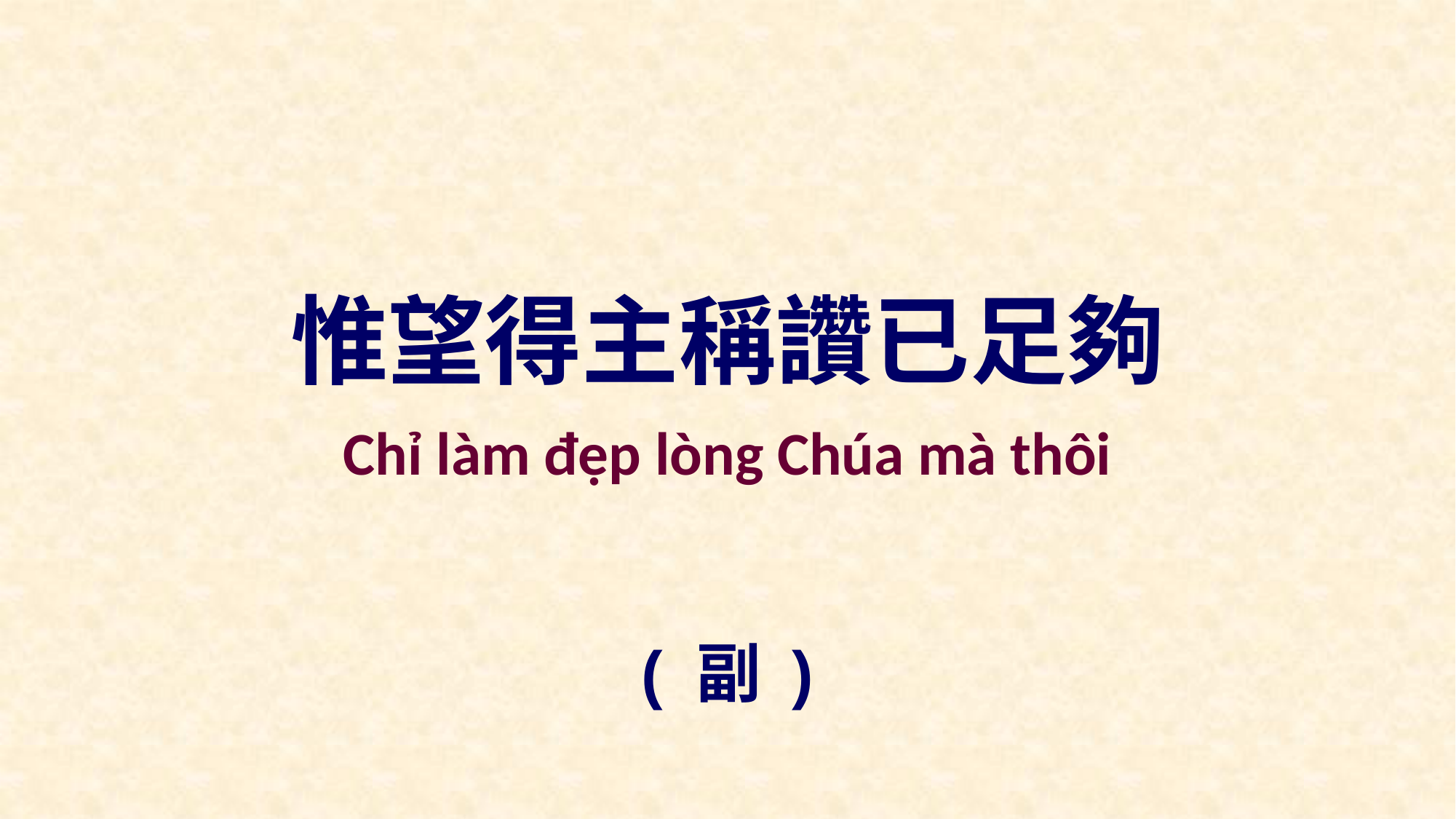

惟望得主稱讚已足夠
Chỉ làm đẹp lòng Chúa mà thôi
( 副 )